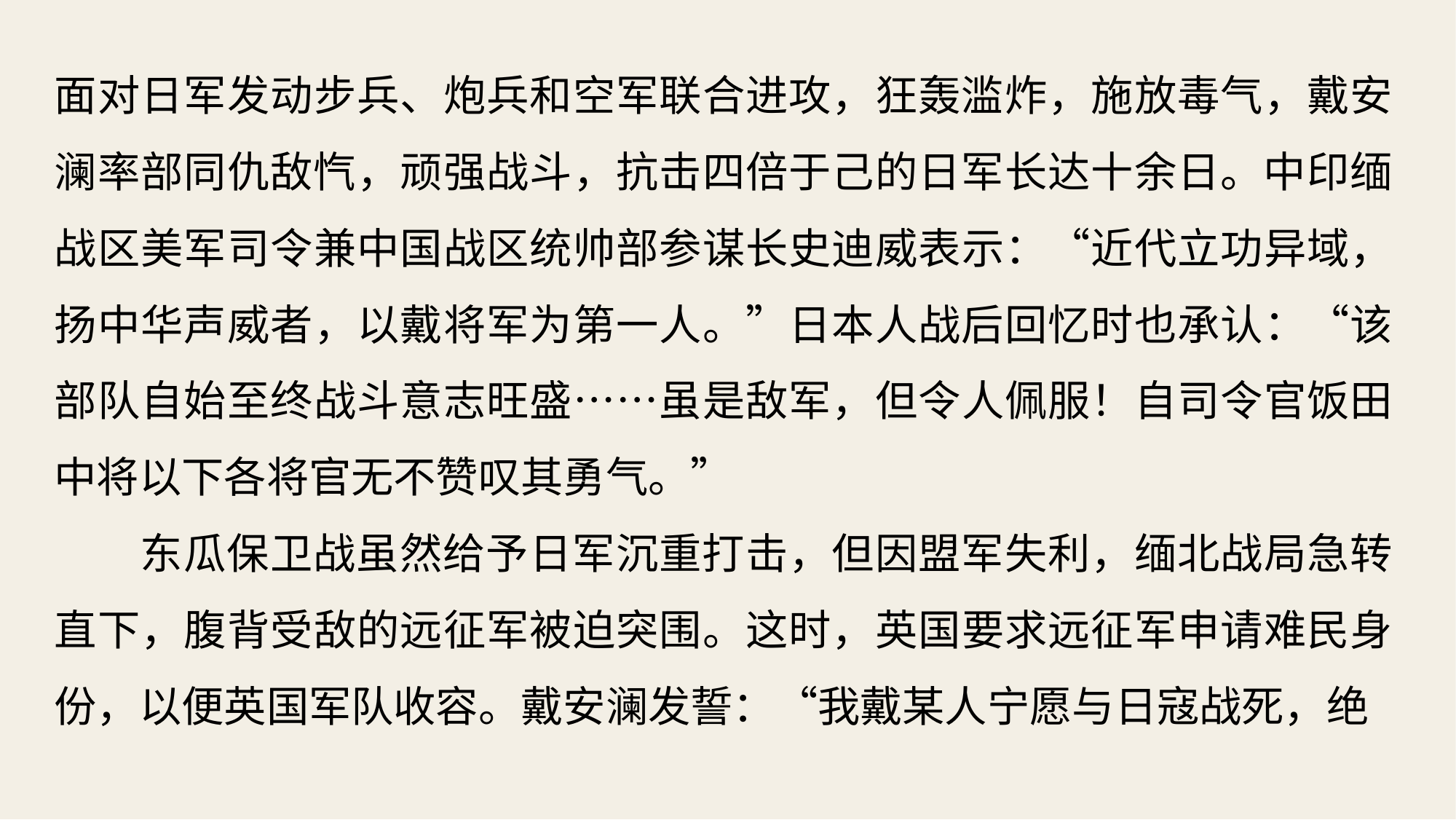

面对日军发动步兵、炮兵和空军联合进攻，狂轰滥炸，施放毒气，戴安澜率部同仇敌忾，顽强战斗，抗击四倍于己的日军长达十余日。中印缅战区美军司令兼中国战区统帅部参谋长史迪威表示：“近代立功异域，扬中华声威者，以戴将军为第一人。”日本人战后回忆时也承认：“该部队自始至终战斗意志旺盛……虽是敌军，但令人佩服！自司令官饭田中将以下各将官无不赞叹其勇气。”
东瓜保卫战虽然给予日军沉重打击，但因盟军失利，缅北战局急转直下，腹背受敌的远征军被迫突围。这时，英国要求远征军申请难民身份，以便英国军队收容。戴安澜发誓：“我戴某人宁愿与日寇战死，绝